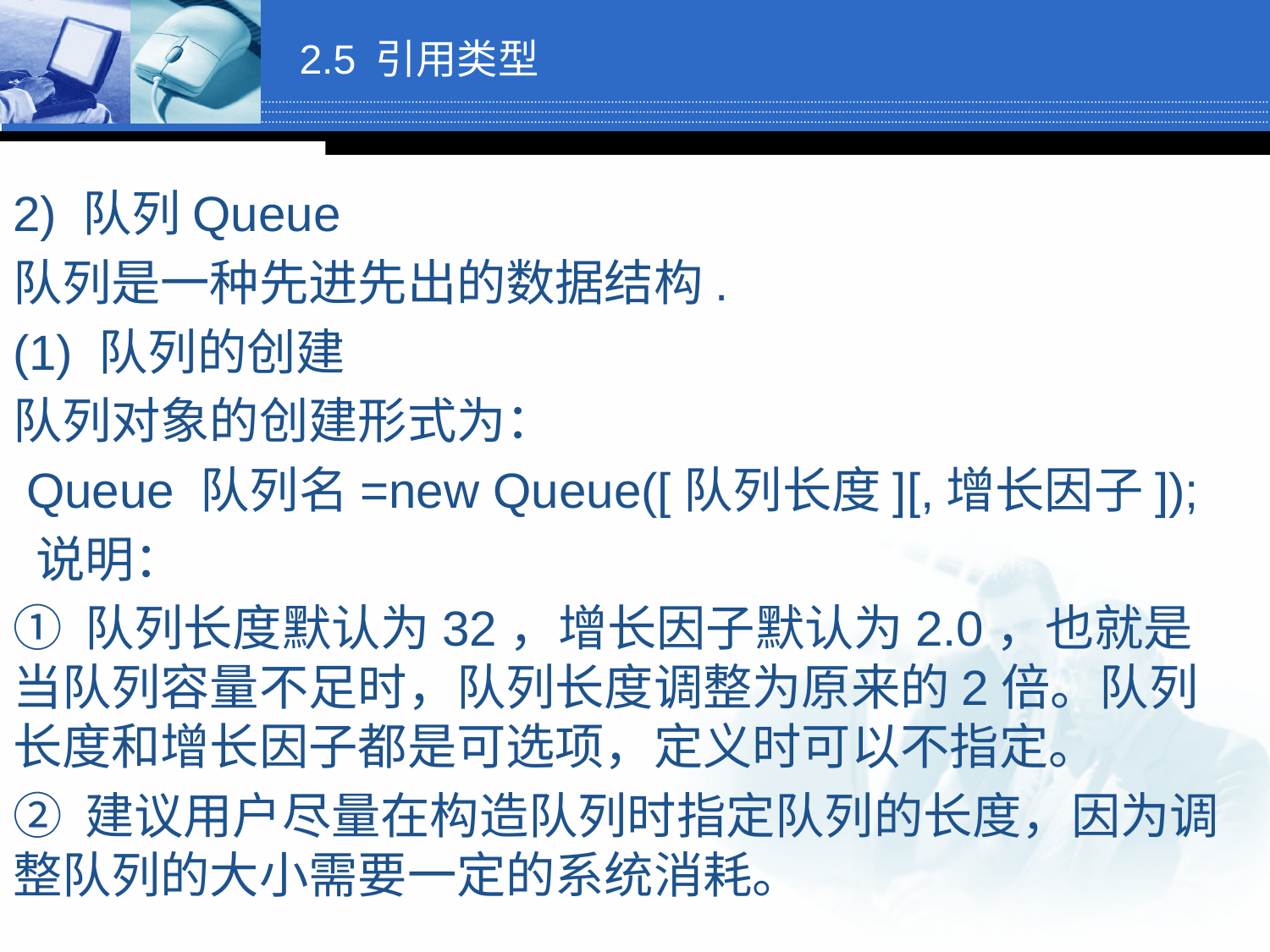

# 2.5 引用类型
2) 队列Queue
队列是一种先进先出的数据结构.
(1) 队列的创建
队列对象的创建形式为：
 Queue 队列名=new Queue([队列长度][,增长因子]);
 说明：
① 队列长度默认为32，增长因子默认为2.0，也就是当队列容量不足时，队列长度调整为原来的2倍。队列长度和增长因子都是可选项，定义时可以不指定。
② 建议用户尽量在构造队列时指定队列的长度，因为调整队列的大小需要一定的系统消耗。